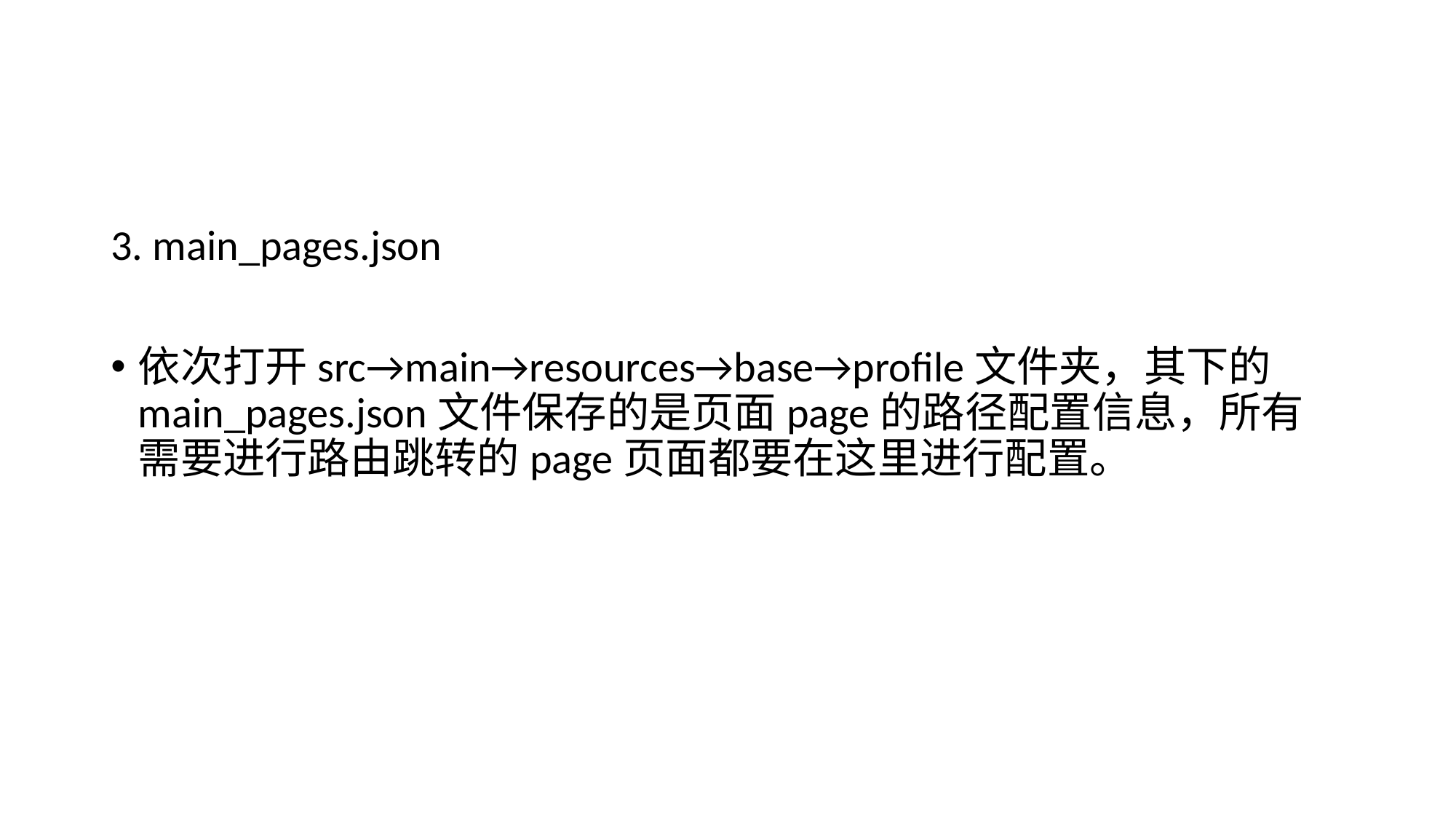

3. main_pages.json

依次打开src→main→resources→base→profile文件夹，其下的main_pages.json文件保存的是页面page的路径配置信息，所有需要进行路由跳转的page页面都要在这里进行配置。